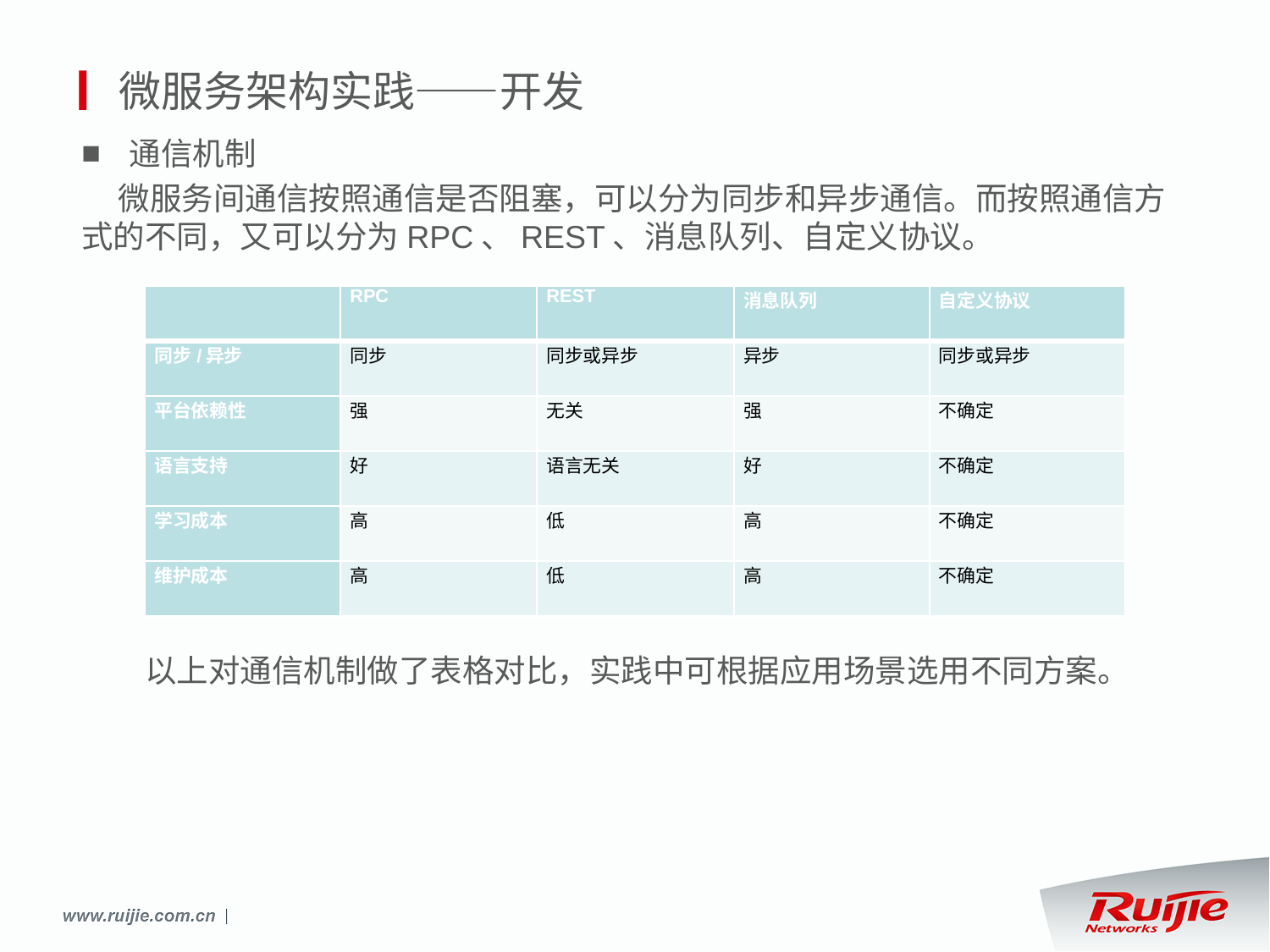

# 微服务架构实践——开发
通信机制
    微服务间通信按照通信是否阻塞，可以分为同步和异步通信。而按照通信方式的不同，又可以分为RPC、REST、消息队列、自定义协议。

以上对通信机制做了表格对比，实践中可根据应用场景选用不同方案。

|  | RPC | REST | 消息队列 | 自定义协议 |
| --- | --- | --- | --- | --- |
| 同步/异步 | 同步 | 同步或异步 | 异步 | 同步或异步 |
| 平台依赖性 | 强 | 无关 | 强 | 不确定 |
| 语言支持 | 好 | 语言无关 | 好 | 不确定 |
| 学习成本 | 高 | 低 | 高 | 不确定 |
| 维护成本 | 高 | 低 | 高 | 不确定 |